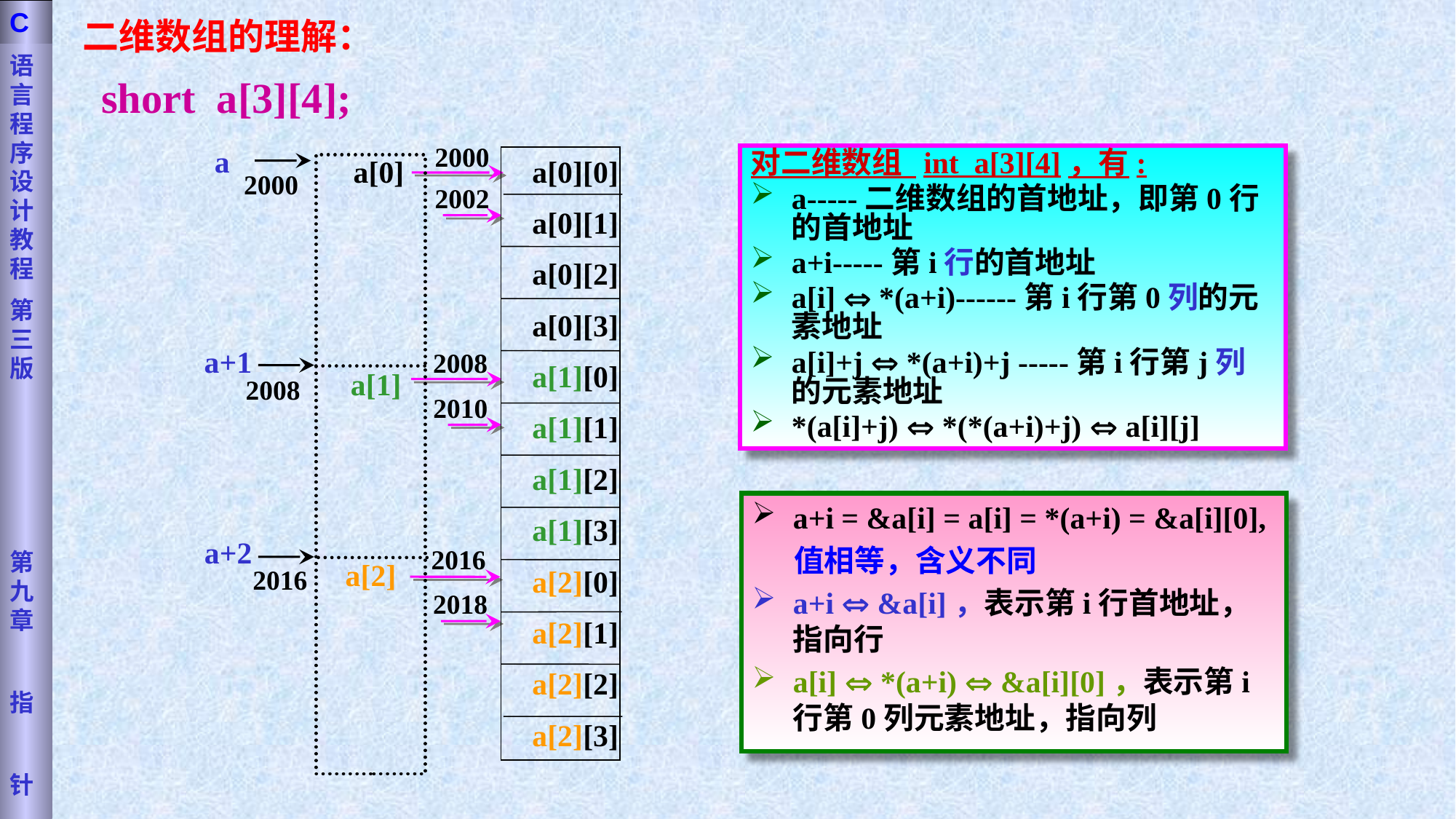

语言程序设计教程
第三版

第九章

指

针
C
二维数组的理解：
short  a[3][4];
2000
2002
2008
2010
2016
2018

a[0][0]

a[0][1]

a[0][2]

a[0][3]

a[1][0]

a[1][1]
a[1][2]

a[1][3]

a[2][0]

a[2][1]

a[2][2]

a[2][3]

a
a[0]

a[1]
a[2]

2000
a+1
2008
a+2
2016
对二维数组  int  a[3][4]，有:
a-----二维数组的首地址，即第0行的首地址
a+i-----第i行的首地址
a[i] ⇔ *(a+i)------第i行第0列的元素地址
a[i]+j ⇔ *(a+i)+j -----第i行第j列的元素地址
*(a[i]+j) ⇔ *(*(a+i)+j) ⇔ a[i][j]
a+i = &a[i] = a[i] = *(a+i) = &a[i][0],
     值相等，含义不同
a+i ⇔ &a[i]，表示第i行首地址，指向行
a[i] ⇔ *(a+i) ⇔ &a[i][0]，表示第i行第0列元素地址，指向列